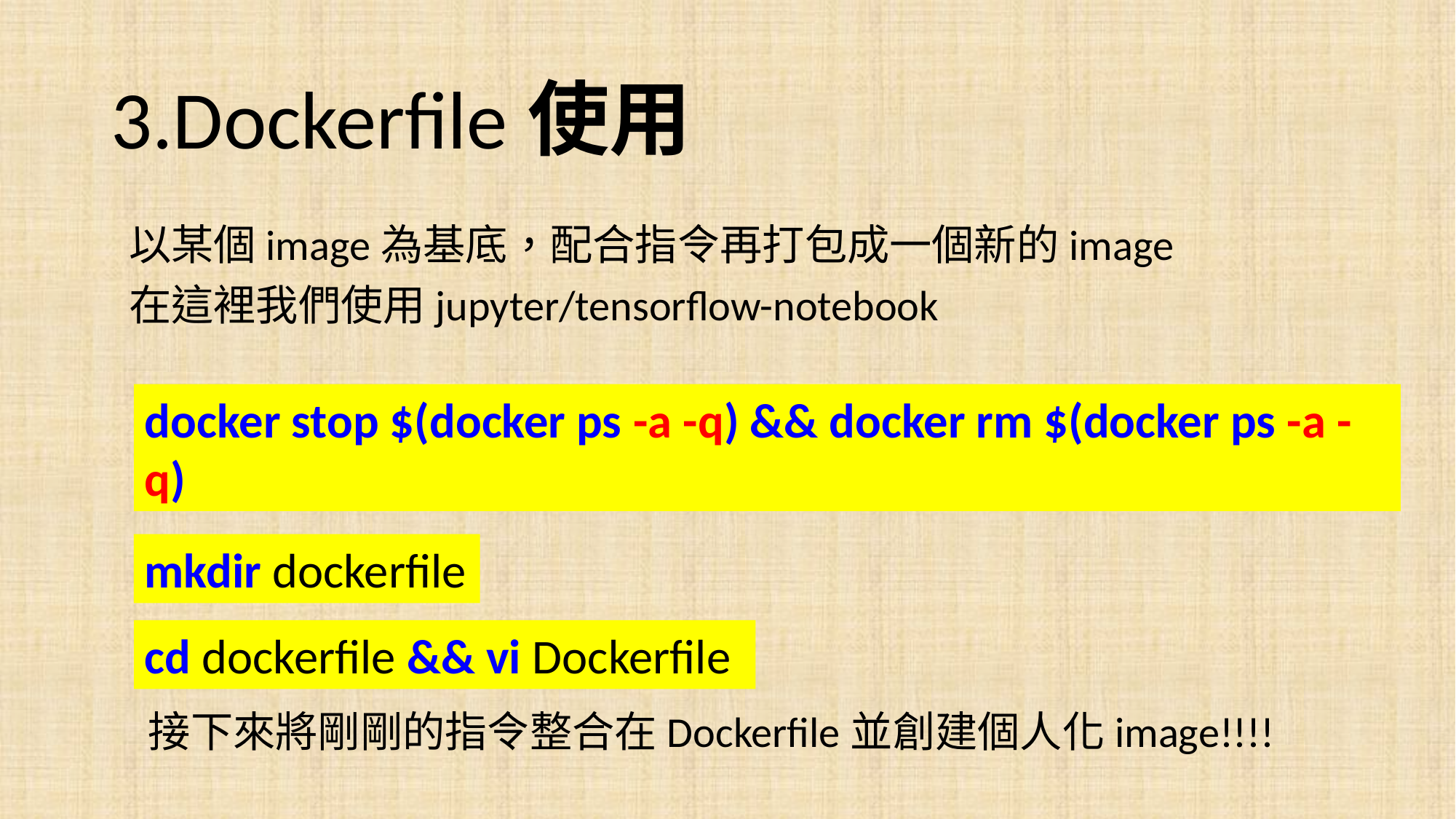

# 3.Dockerfile使用
以某個image為基底，配合指令再打包成一個新的image
在這裡我們使用jupyter/tensorflow-notebook

 移除所有容器

 接下來將剛剛的指令整合在Dockerfile並創建個人化image!!!!

docker stop $(docker ps -a -q) && docker rm $(docker ps -a -q)
mkdir dockerfile
cd dockerfile && vi Dockerfile